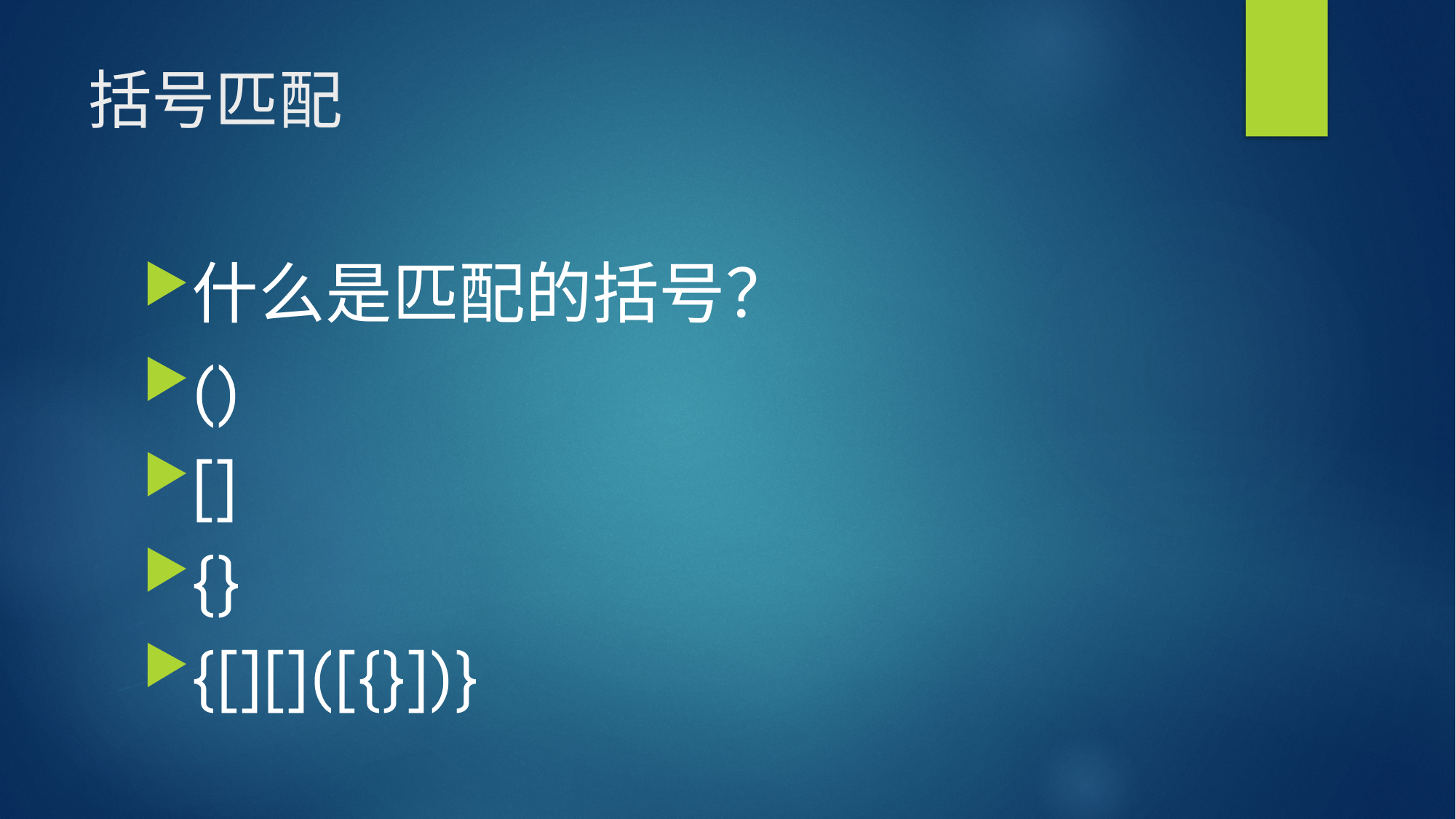

# 括号匹配
什么是匹配的括号？
()
[]
{}
{[][]([{}])}